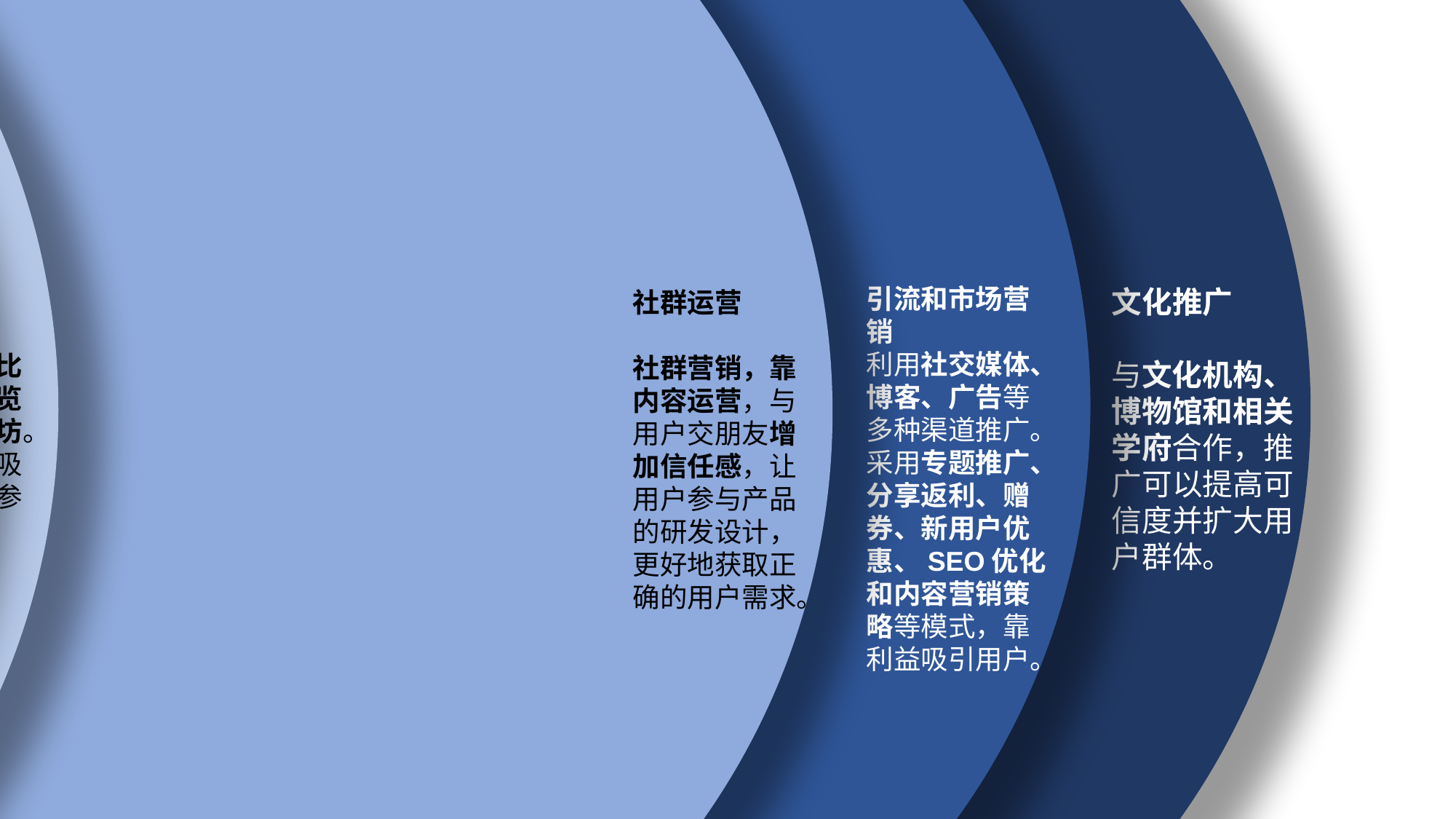

引流和市场营销
利用社交媒体、博客、广告等多种渠道推广。
采用专题推广、分享返利、赠券、新用户优惠、SEO优化和内容营销策略等模式，靠利益吸引用户。

分销模式

通过用户分享产品可获得返现或佣金的形式，邀请新老用户可获得奖励，让每位用户都参与产品推广。配合新用户引流，通过朋友圈的近关系进行推广。

线下活动

如诗歌朗诵比赛、文化展览和诗词工作坊。建立社区，吸引更多用户参与。

文化推广

与文化机构、博物馆和相关学府合作，推广可以提高可信度并扩大用户群体。

社群运营

社群营销，靠内容运营，与用户交朋友增加信任感，让用户参与产品的研发设计，更好地获取正确的用户需求。
如何争取用户